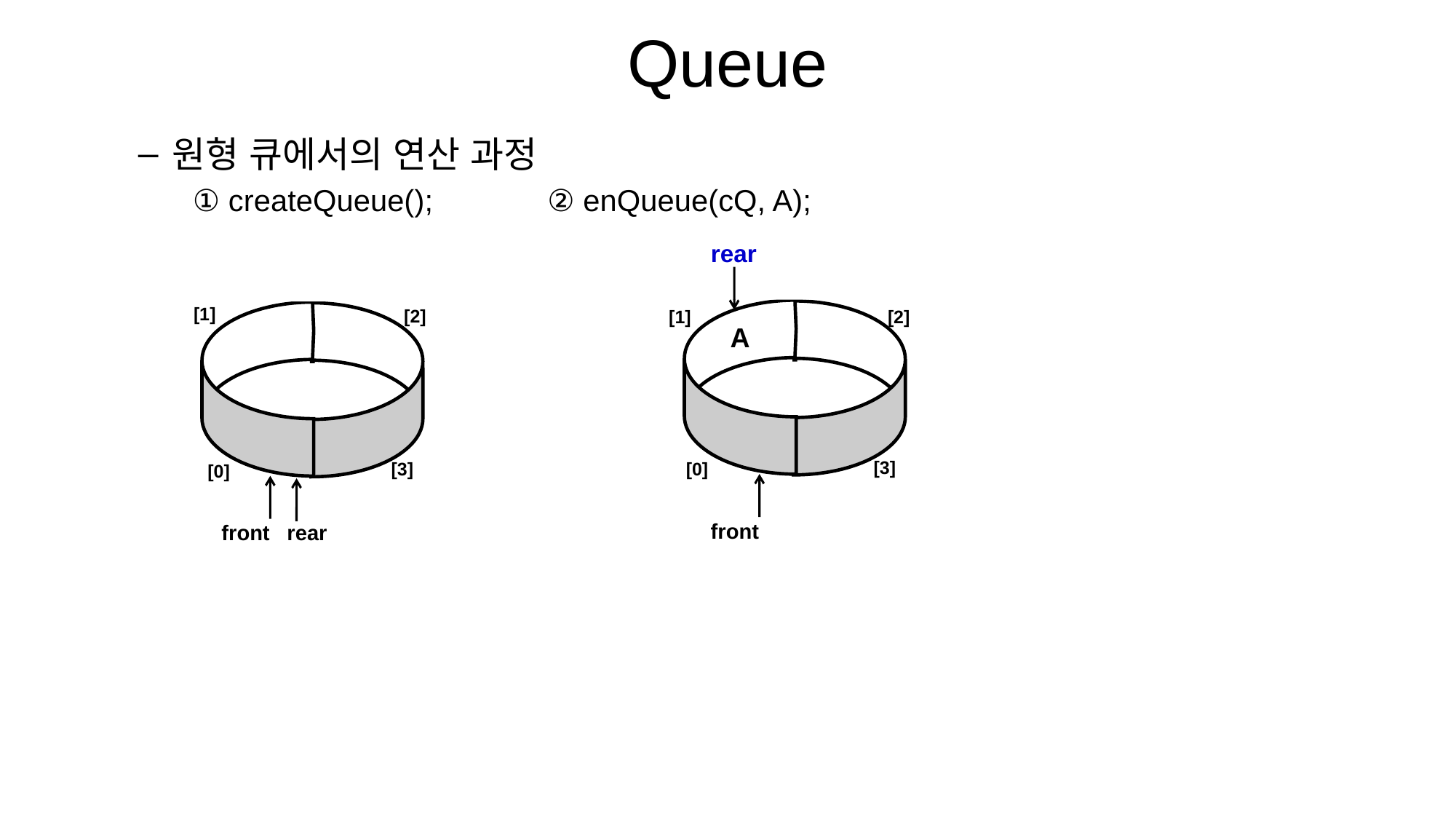

# Queue
원형 큐에서의 연산 과정
① createQueue();		② enQueue(cQ, A);

rear

[1]
[2]
[3]
[0]

front

rear
[1]
[2]
A
[3]
[0]

front